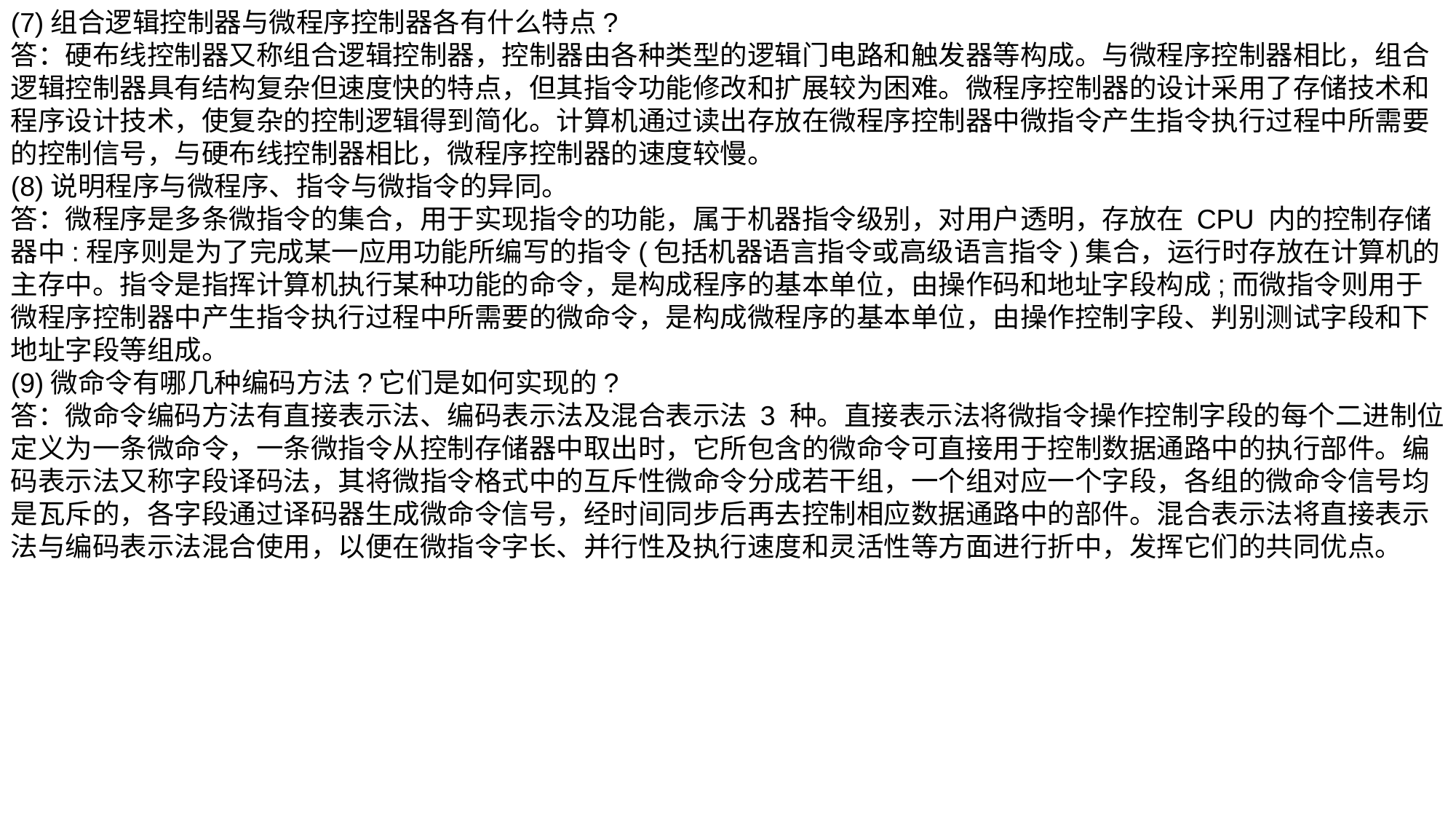

(7)组合逻辑控制器与微程序控制器各有什么特点?
答：硬布线控制器又称组合逻辑控制器，控制器由各种类型的逻辑门电路和触发器等构成。与微程序控制器相比，组合逻辑控制器具有结构复杂但速度快的特点，但其指令功能修改和扩展较为困难。微程序控制器的设计采用了存储技术和程序设计技术，使复杂的控制逻辑得到简化。计算机通过读出存放在微程序控制器中微指令产生指令执行过程中所需要的控制信号，与硬布线控制器相比，微程序控制器的速度较慢。
(8)说明程序与微程序、指令与微指令的异同。
答：微程序是多条微指令的集合，用于实现指令的功能，属于机器指令级别，对用户透明，存放在 CPU 内的控制存储器中:程序则是为了完成某一应用功能所编写的指令(包括机器语言指令或高级语言指令)集合，运行时存放在计算机的主存中。指令是指挥计算机执行某种功能的命令，是构成程序的基本单位，由操作码和地址字段构成;而微指令则用于微程序控制器中产生指令执行过程中所需要的微命令，是构成微程序的基本单位，由操作控制字段、判别测试字段和下地址字段等组成。
(9)微命令有哪几种编码方法?它们是如何实现的?
答：微命令编码方法有直接表示法、编码表示法及混合表示法 3 种。直接表示法将微指令操作控制字段的每个二进制位定义为一条微命令，一条微指令从控制存储器中取出时，它所包含的微命令可直接用于控制数据通路中的执行部件。编码表示法又称字段译码法，其将微指令格式中的互斥性微命令分成若干组，一个组对应一个字段，各组的微命令信号均是瓦斥的，各字段通过译码器生成微命令信号，经时间同步后再去控制相应数据通路中的部件。混合表示法将直接表示法与编码表示法混合使用，以便在微指令字长、并行性及执行速度和灵活性等方面进行折中，发挥它们的共同优点。